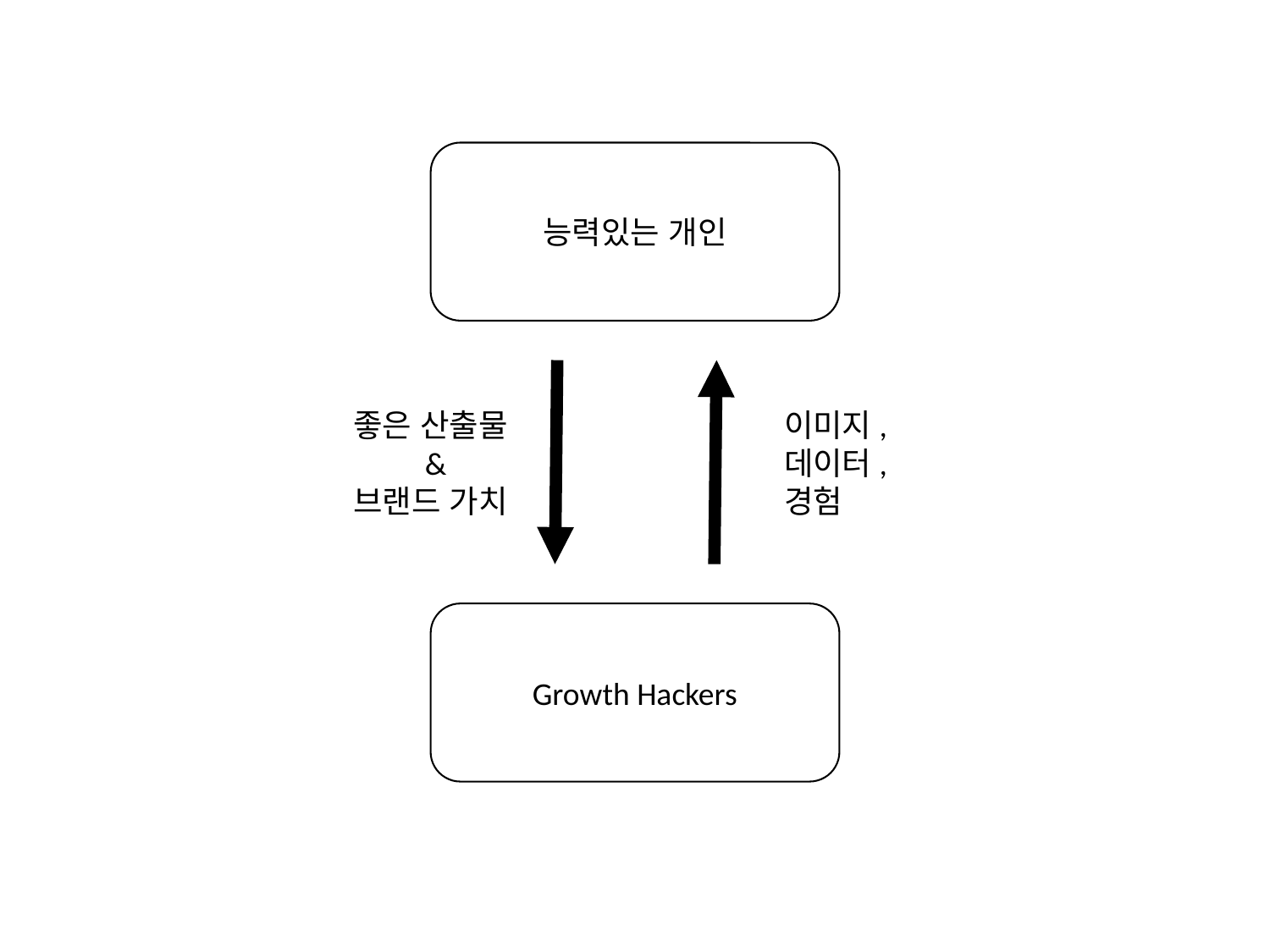

능력있는 개인
좋은 산출물
          &
브랜드 가치
이미지,
데이터,
경험
Growth Hackers